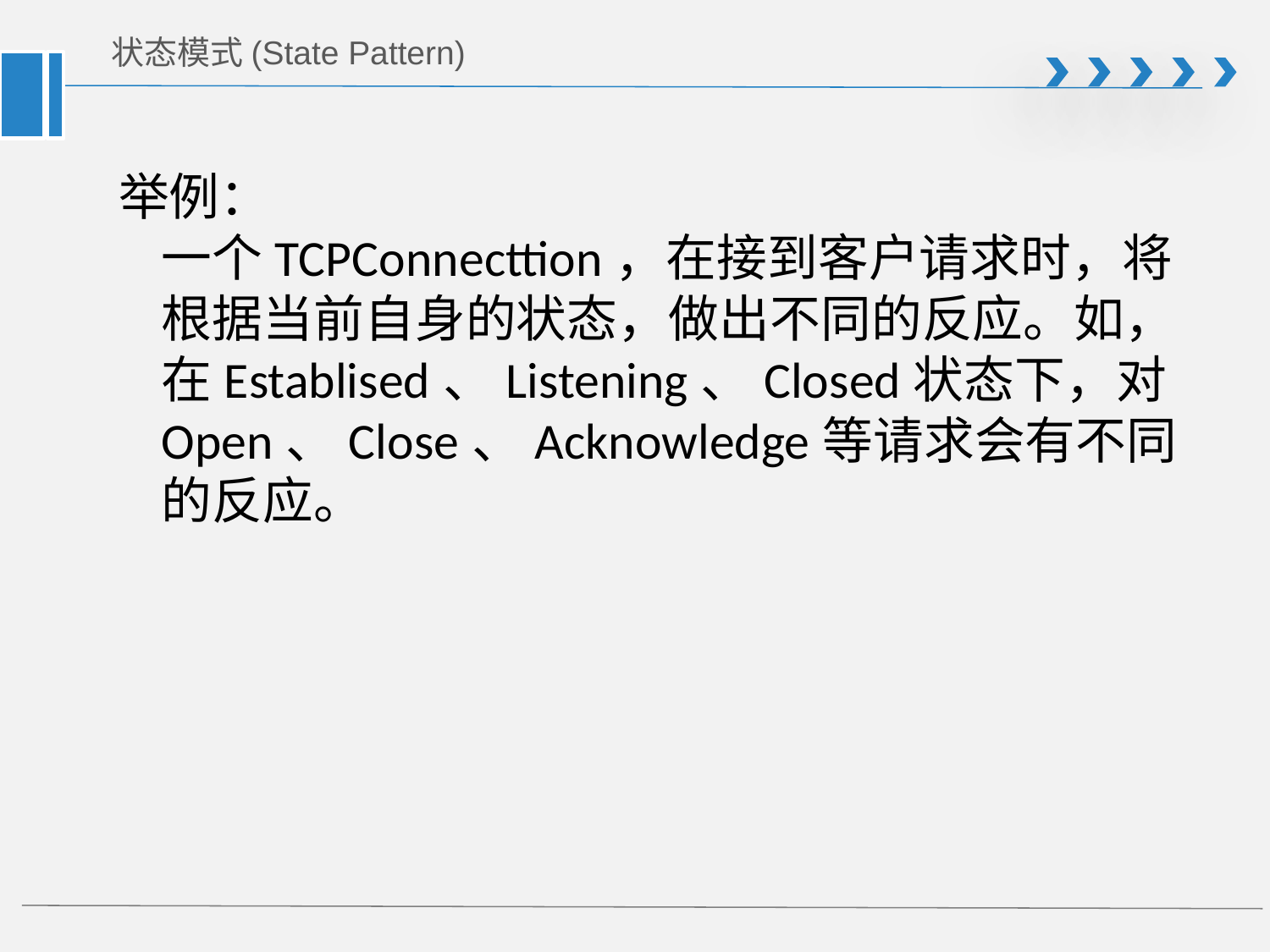

# 状态模式(State Pattern)
举例：
一个TCPConnecttion，在接到客户请求时，将根据当前自身的状态，做出不同的反应。如，在Establised、Listening、Closed状态下，对Open、Close、Acknowledge等请求会有不同的反应。